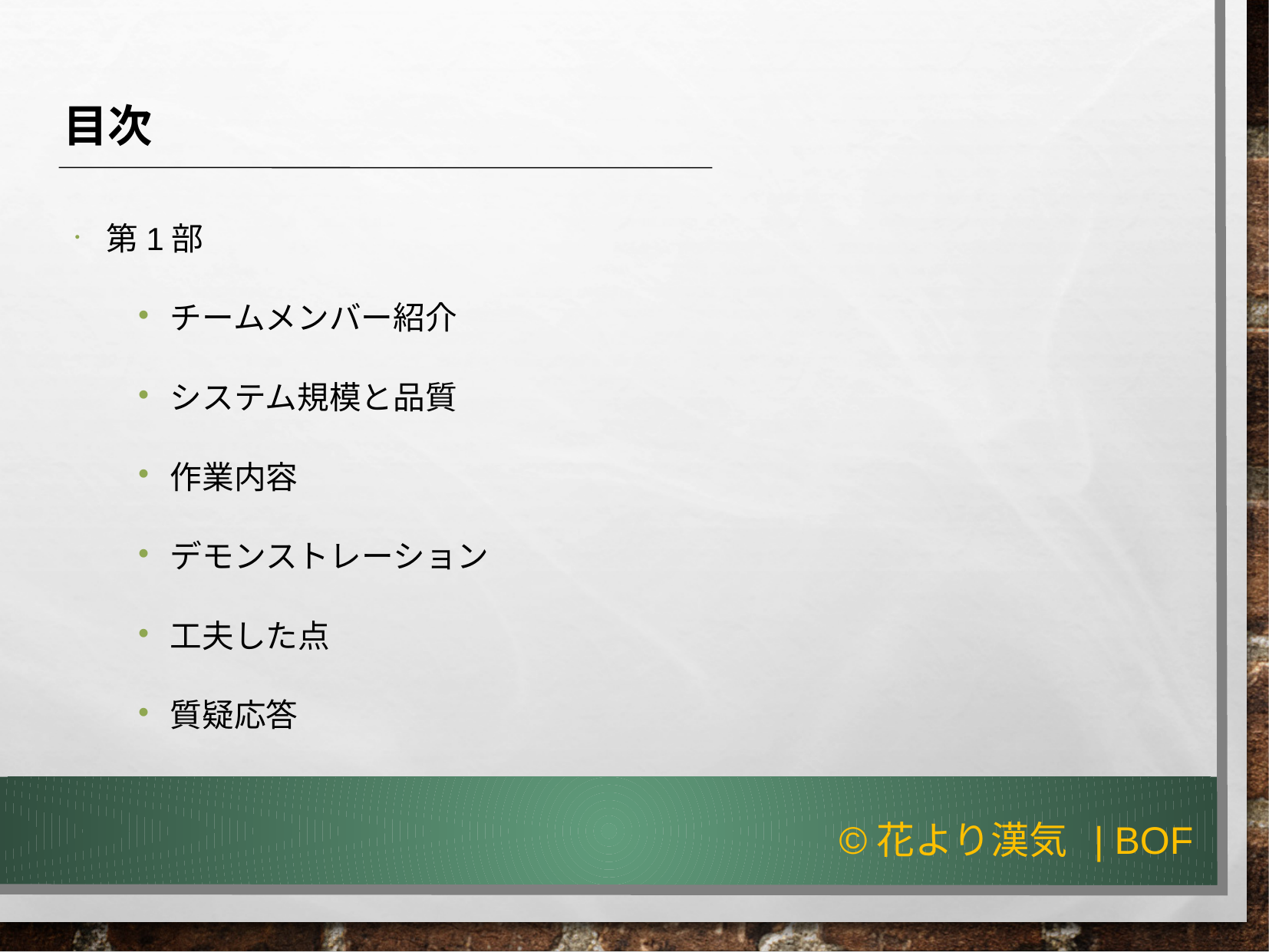

目次

第1部
チームメンバー紹介
システム規模と品質
作業内容
デモンストレーション
工夫した点
質疑応答
©花より漢気  | BOF